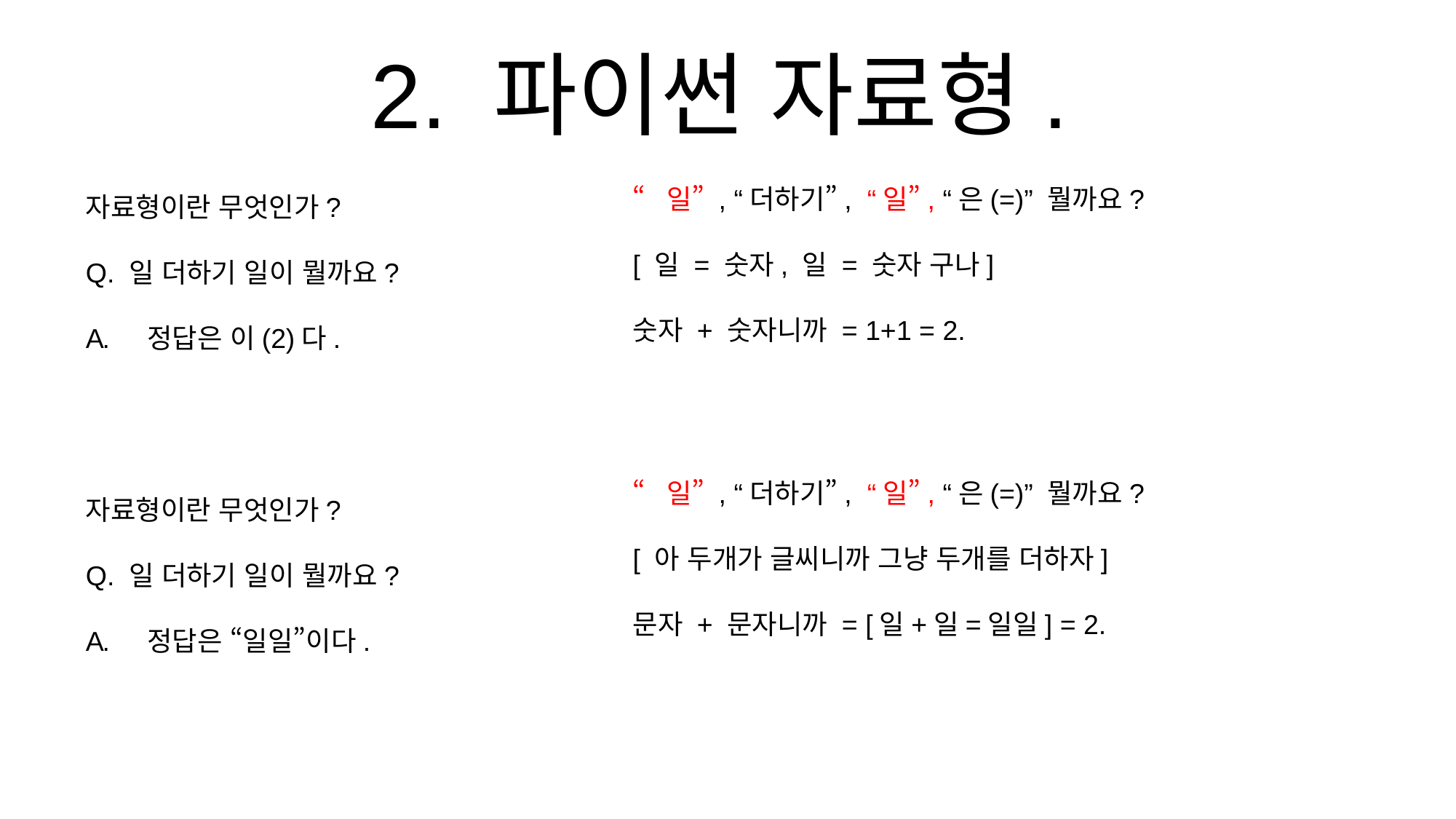

2. 파이썬 자료형.
“일” , “더하기”,  “일”, “은(=)” 뭘까요?

[ 일 = 숫자, 일 = 숫자 구나]

숫자 + 숫자니까 = 1+1 = 2.

자료형이란 무엇인가?

Q. 일 더하기 일이 뭘까요?

정답은 이(2)다.
“일” , “더하기”,  “일”, “은(=)” 뭘까요?

[ 아 두개가 글씨니까 그냥 두개를 더하자]

문자 + 문자니까 = [일+일=일일] = 2.

자료형이란 무엇인가?

Q. 일 더하기 일이 뭘까요?

정답은 “일일”이다.